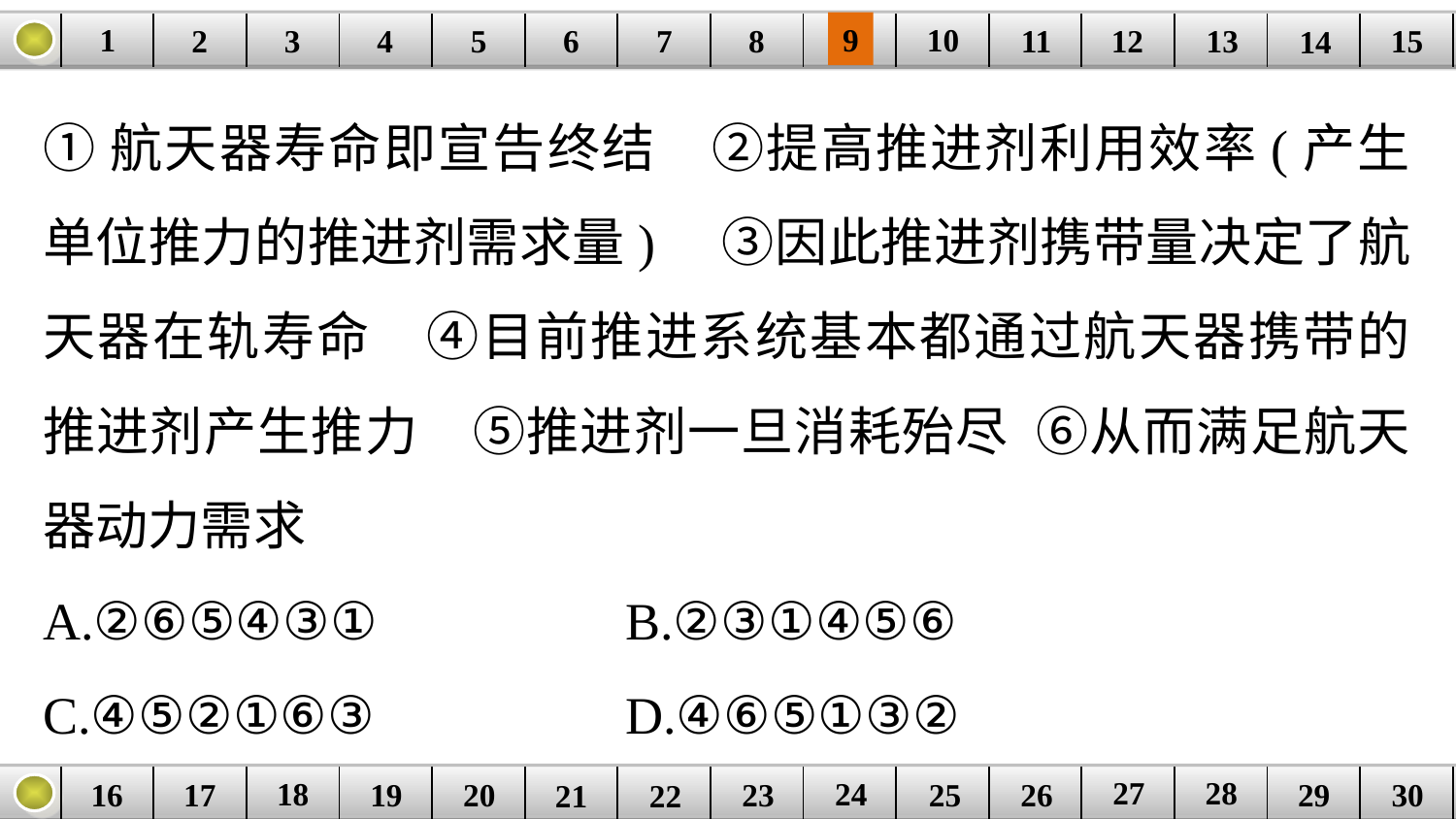

9
10
1
3
4
5
6
8
11
2
12
15
|  |  |  |  |  |  |  |  |  |  |  |  |  |  |  |
| --- | --- | --- | --- | --- | --- | --- | --- | --- | --- | --- | --- | --- | --- | --- |
7
13
14

①航天器寿命即宣告终结　②提高推进剂利用效率(产生单位推力的推进剂需求量)　③因此推进剂携带量决定了航天器在轨寿命　④目前推进系统基本都通过航天器携带的推进剂产生推力　⑤推进剂一旦消耗殆尽  ⑥从而满足航天器动力需求
A.②⑥⑤④③①  		B.②③①④⑤⑥
C.④⑤②①⑥③  		D.④⑥⑤①③②

27
28
18
24
16
25
26
30
|  |  |  |  |  |  |  |  |  |  |  |  |  |  |  |
| --- | --- | --- | --- | --- | --- | --- | --- | --- | --- | --- | --- | --- | --- | --- |
23
17
19
20
29
21
22